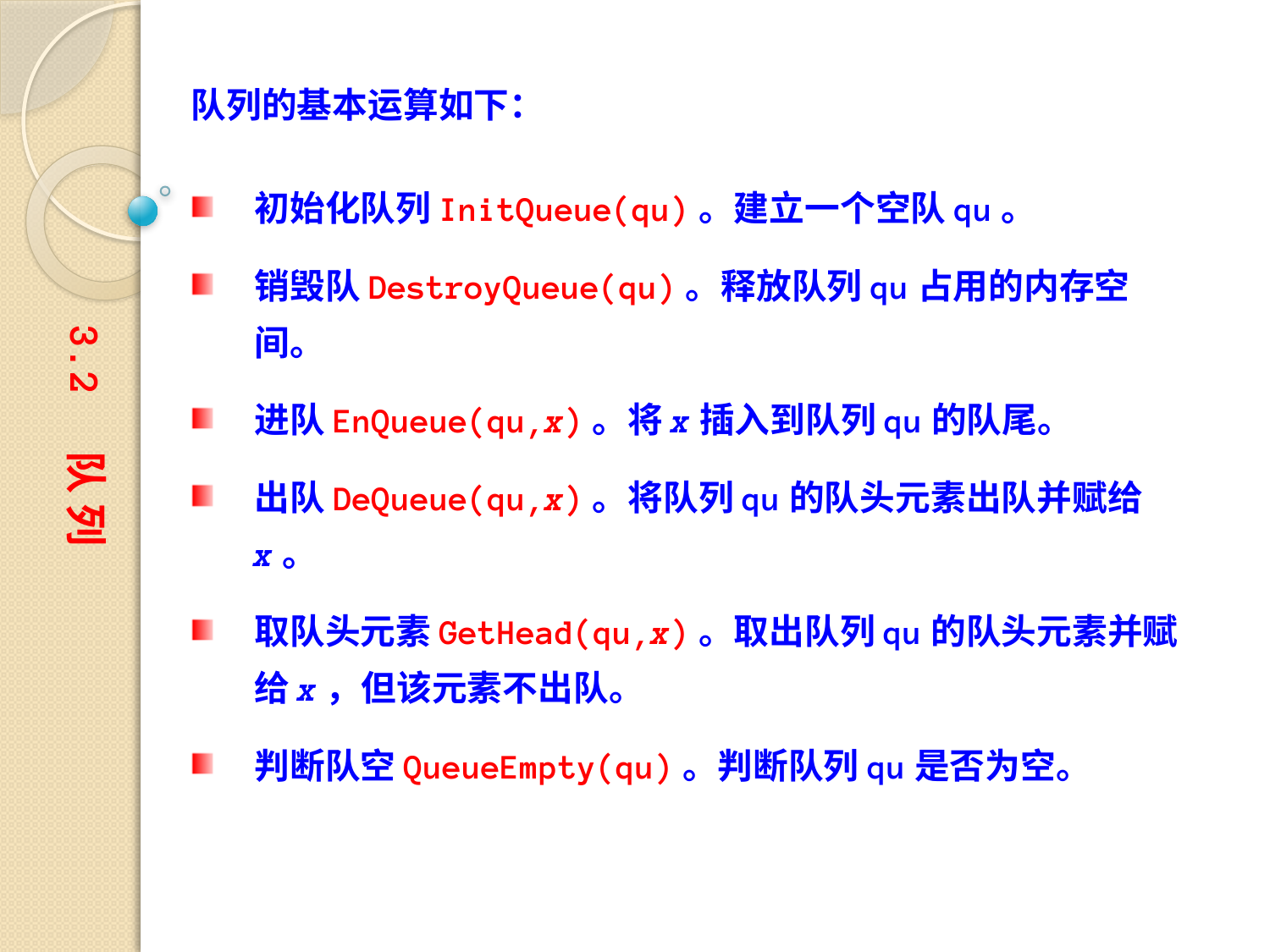

队列的基本运算如下：
初始化队列InitQueue(qu)。建立一个空队qu。
销毁队DestroyQueue(qu)。释放队列qu占用的内存空间。
进队EnQueue(qu,x)。将x插入到队列qu的队尾。
出队DeQueue(qu,x)。将队列qu的队头元素出队并赋给x。
取队头元素GetHead(qu,x)。取出队列qu的队头元素并赋给x，但该元素不出队。
判断队空QueueEmpty(qu)。判断队列qu是否为空。
3.2  队 列